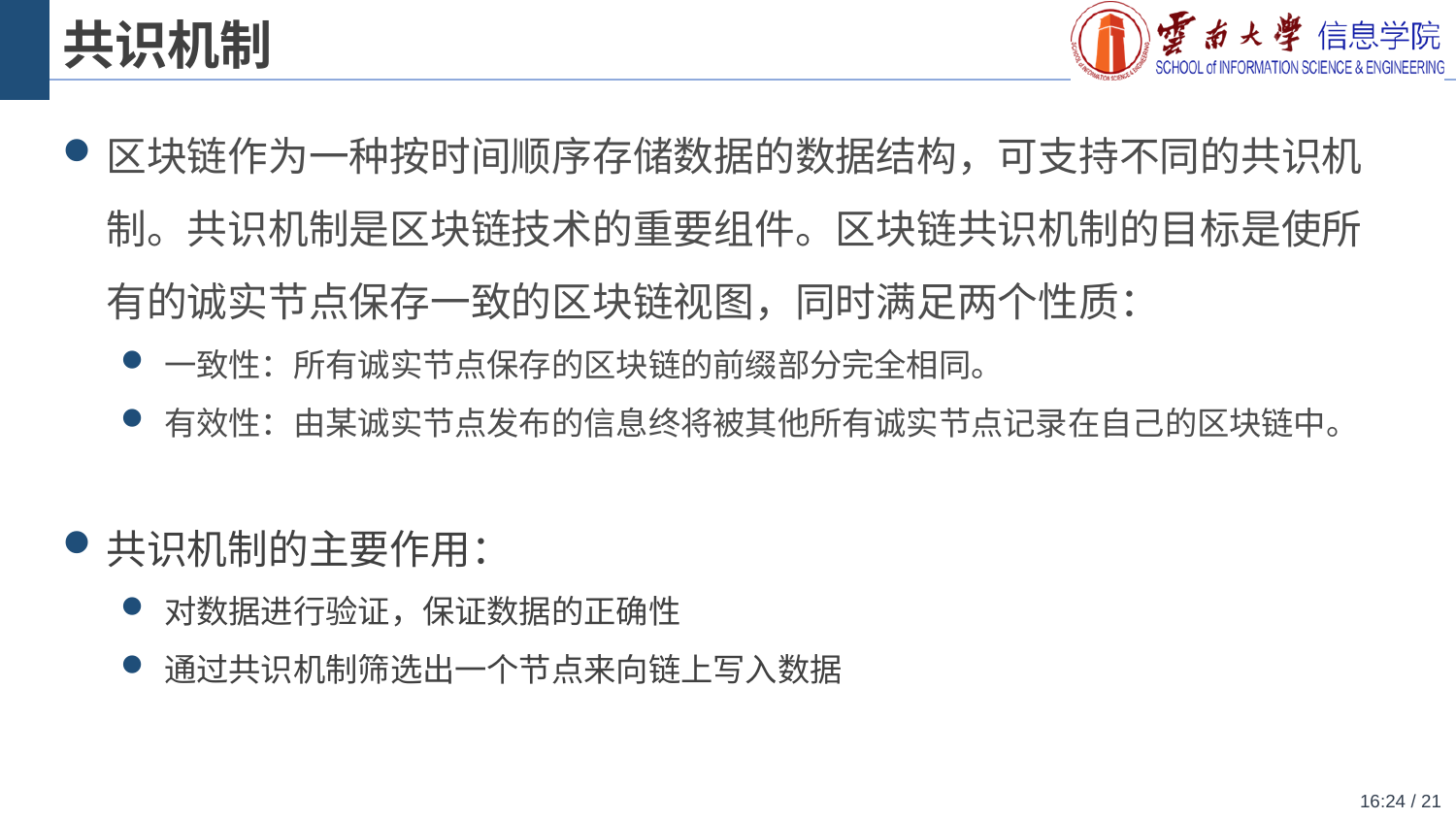

# 共识机制
区块链作为一种按时间顺序存储数据的数据结构，可支持不同的共识机制。共识机制是区块链技术的重要组件。区块链共识机制的目标是使所有的诚实节点保存一致的区块链视图，同时满足两个性质：
一致性：所有诚实节点保存的区块链的前缀部分完全相同。
有效性：由某诚实节点发布的信息终将被其他所有诚实节点记录在自己的区块链中。

共识机制的主要作用：
对数据进行验证，保证数据的正确性
通过共识机制筛选出一个节点来向链上写入数据